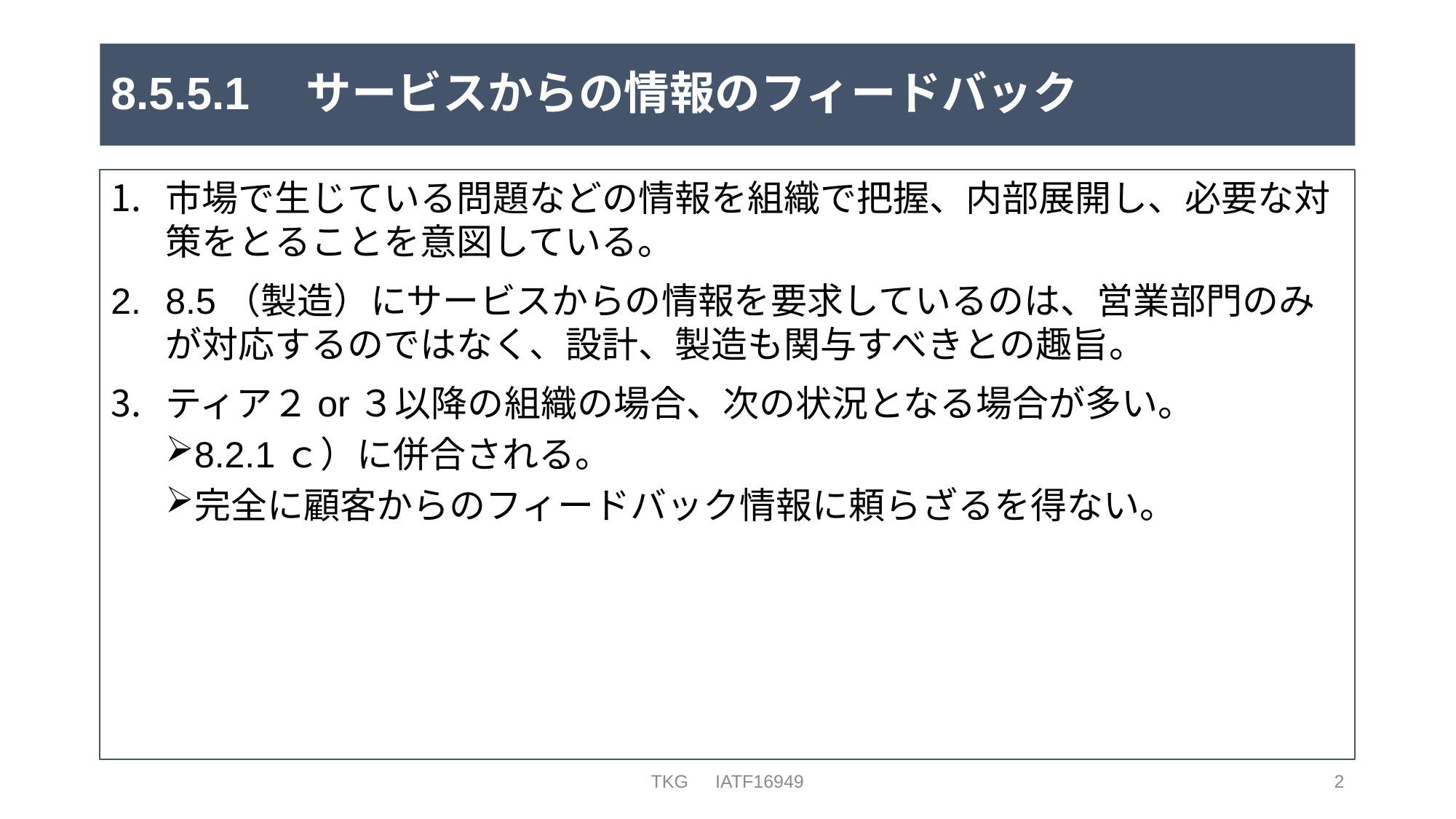

# 8.5.5.1　サービスからの情報のフィードバック
市場で生じている問題などの情報を組織で把握、内部展開し、必要な対策をとることを意図している。
8.5（製造）にサービスからの情報を要求しているのは、営業部門のみが対応するのではなく、設計、製造も関与すべきとの趣旨。
ティア２or３以降の組織の場合、次の状況となる場合が多い。
8.2.1ｃ）に併合される。
完全に顧客からのフィードバック情報に頼らざるを得ない。
TKG　IATF16949
2